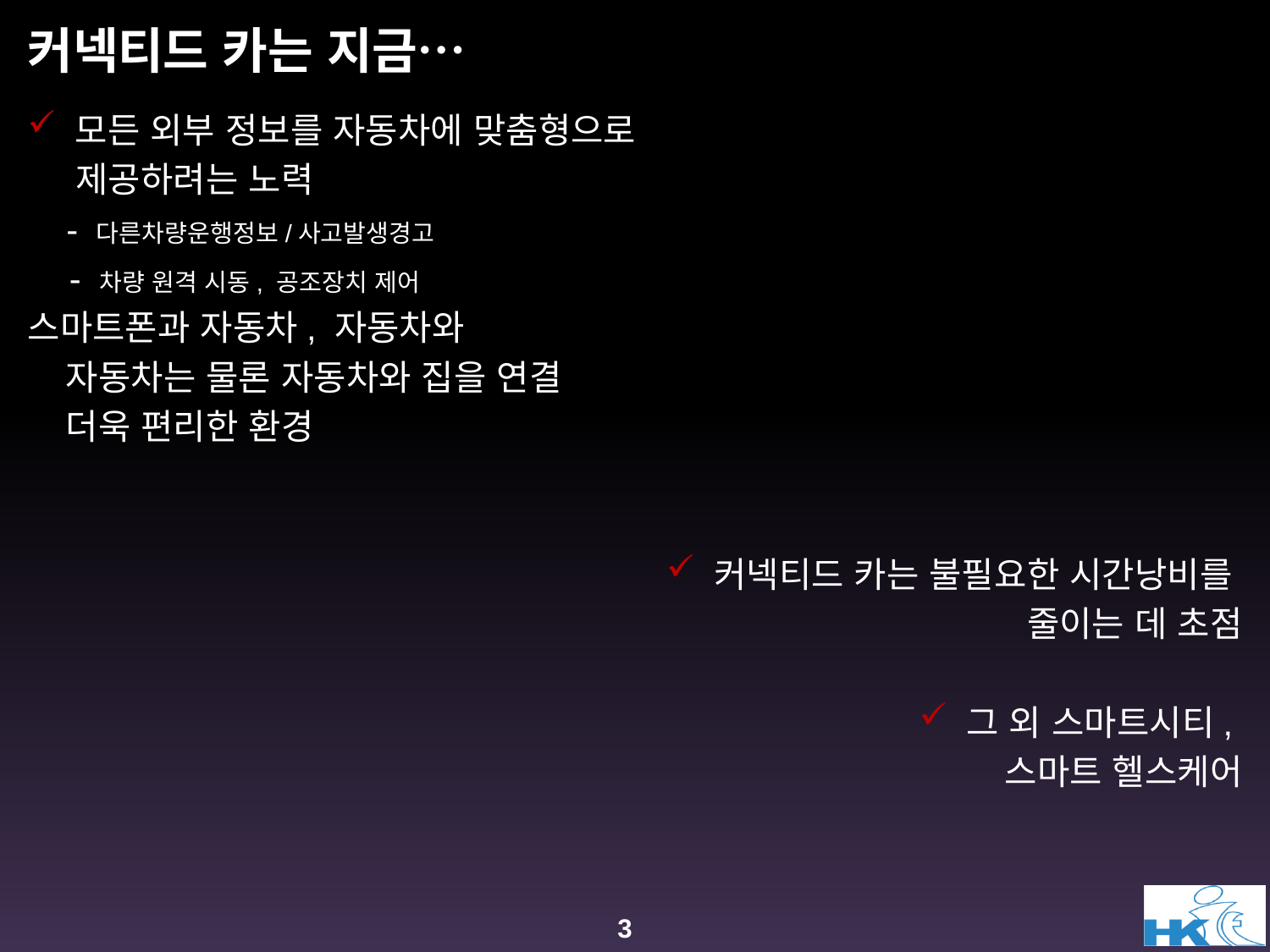

# 커넥티드 카는 지금…
모든 외부 정보를 자동차에 맞춤형으로
    제공하려는 노력
    - 다른차량운행정보/사고발생경고
      - 차량 원격 시동, 공조장치 제어
스마트폰과 자동차, 자동차와
   자동차는 물론 자동차와 집을 연결
   더욱 편리한 환경

커넥티드 카는 불필요한 시간낭비를
줄이는 데 초점

그 외 스마트시티,
스마트 헬스케어
3